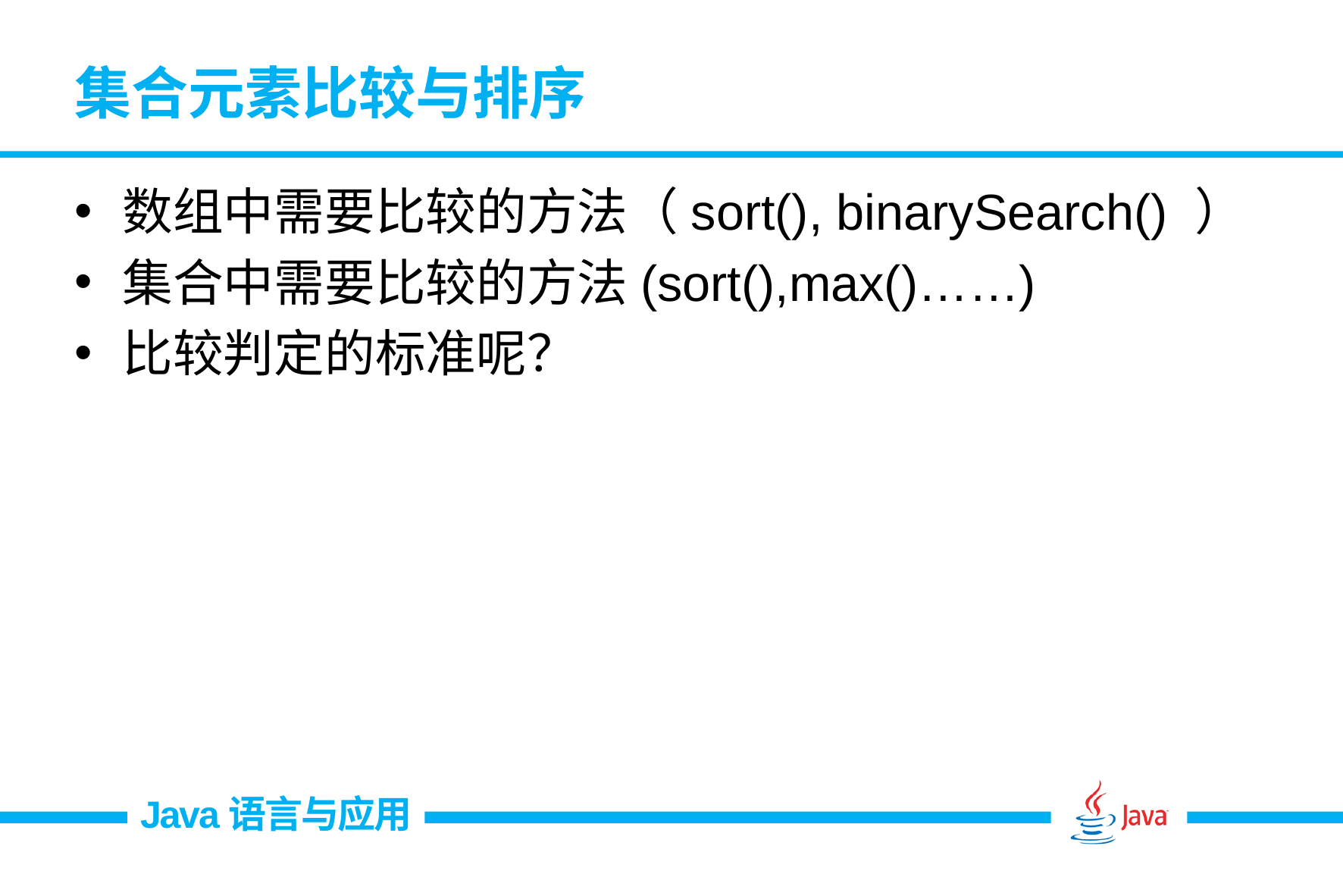

# 集合元素比较与排序
数组中需要比较的方法（sort(), binarySearch() ）
集合中需要比较的方法(sort(),max()……)
比较判定的标准呢？